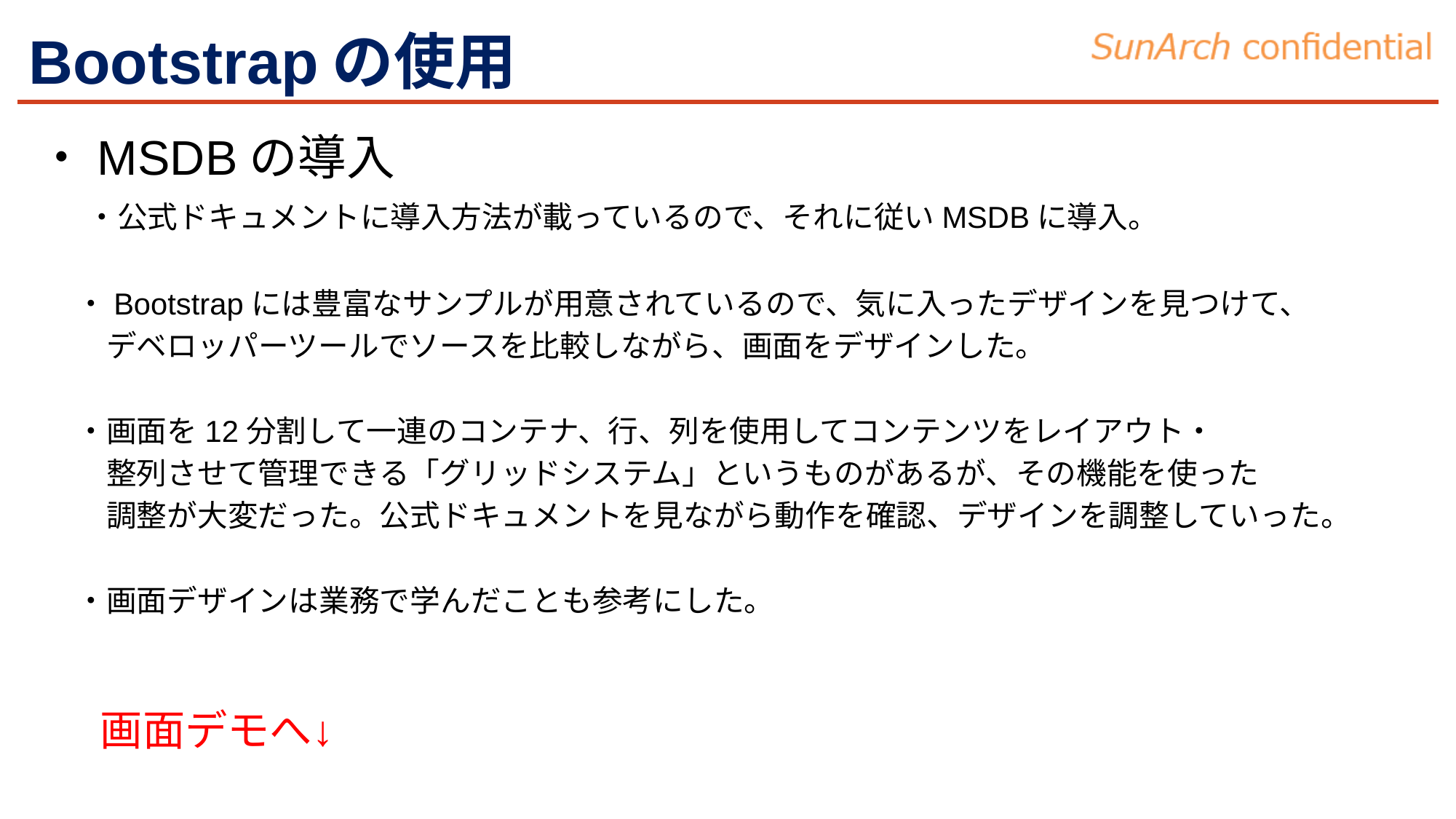

# Bootstrapの使用
・MSDBの導入
    ・公式ドキュメントに導入方法が載っているので、それに従いMSDBに導入。

　 ・Bootstrapには豊富なサンプルが用意されているので、気に入ったデザインを見つけて、
　　 デベロッパーツールでソースを比較しながら、画面をデザインした。

　 ・画面を12分割して一連のコンテナ、行、列を使用してコンテンツをレイアウト・
　　 整列させて管理できる「グリッドシステム」というものがあるが、その機能を使った
　　 調整が大変だった。公式ドキュメントを見ながら動作を確認、デザインを調整していった。

　 ・画面デザインは業務で学んだことも参考にした。

画面デモへ↓